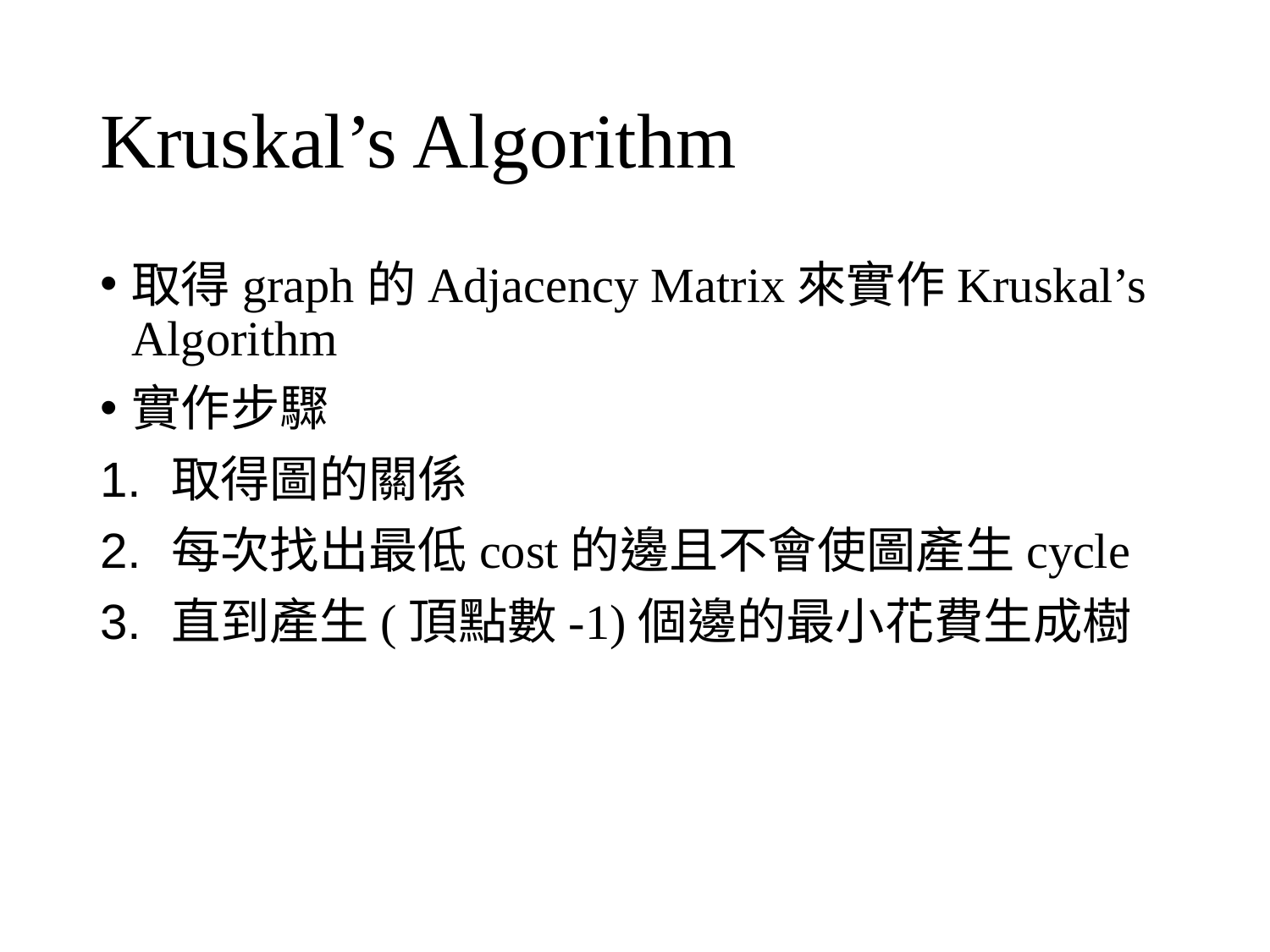

# Kruskal’s Algorithm
取得graph的Adjacency Matrix來實作Kruskal’s Algorithm
實作步驟
取得圖的關係
每次找出最低cost的邊且不會使圖產生cycle
直到產生(頂點數-1)個邊的最小花費生成樹